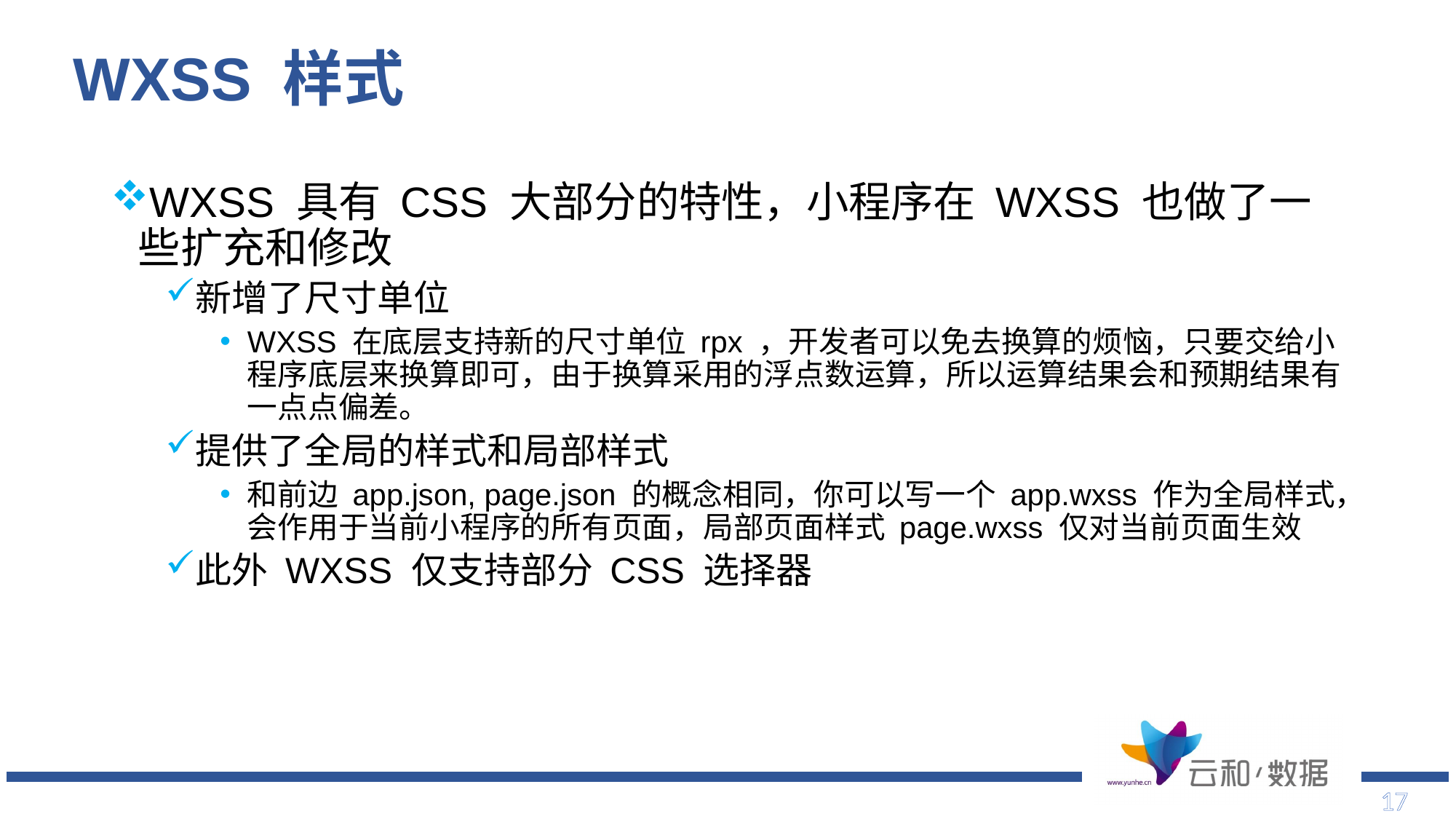

# WXSS 样式
WXSS 具有 CSS 大部分的特性，小程序在 WXSS 也做了一些扩充和修改
新增了尺寸单位
WXSS 在底层支持新的尺寸单位 rpx ，开发者可以免去换算的烦恼，只要交给小程序底层来换算即可，由于换算采用的浮点数运算，所以运算结果会和预期结果有一点点偏差。
提供了全局的样式和局部样式
和前边 app.json, page.json 的概念相同，你可以写一个 app.wxss 作为全局样式，会作用于当前小程序的所有页面，局部页面样式 page.wxss 仅对当前页面生效
此外 WXSS 仅支持部分 CSS 选择器